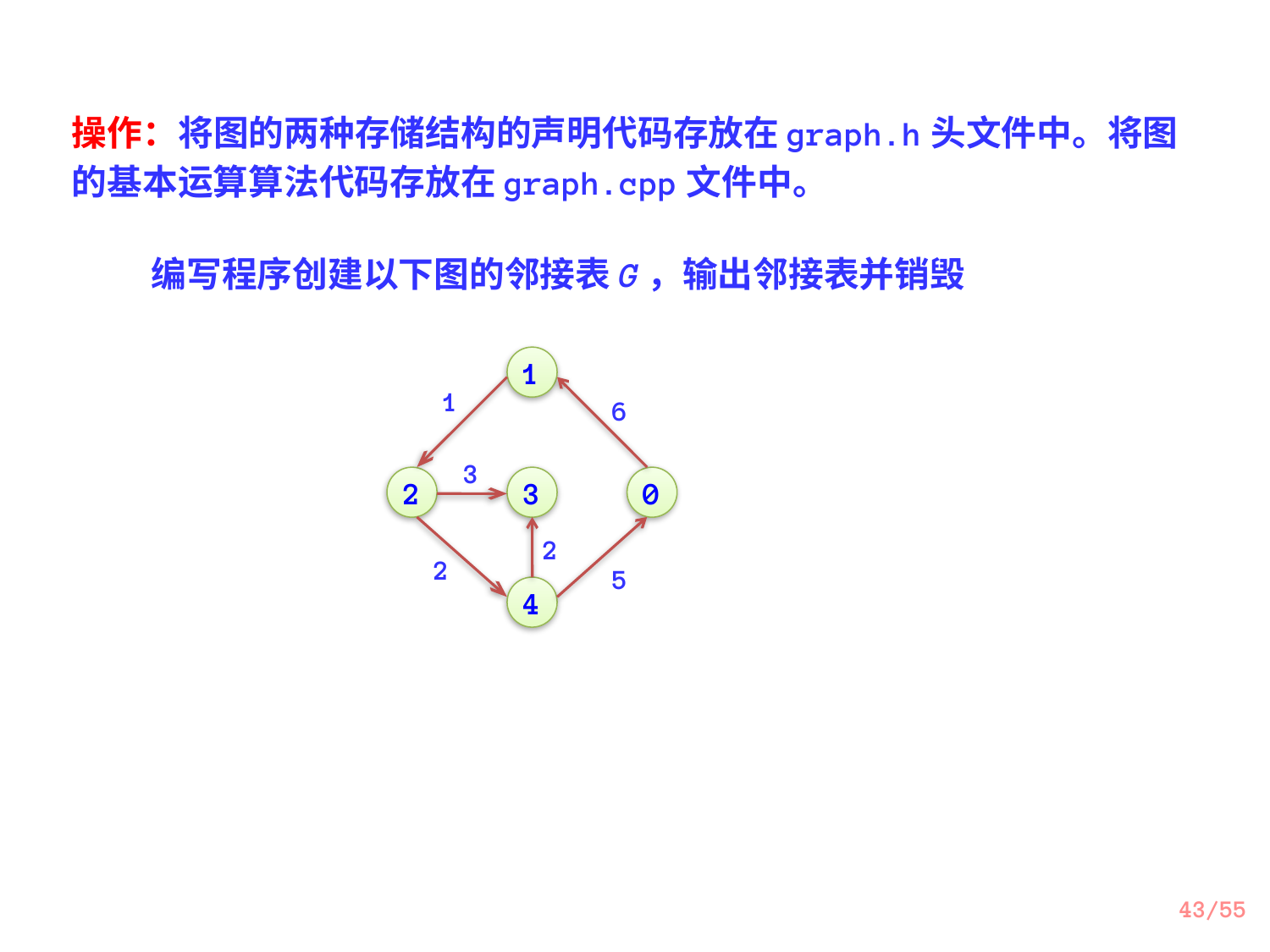

操作：将图的两种存储结构的声明代码存放在graph.h头文件中。将图的基本运算算法代码存放在graph.cpp文件中。
编写程序创建以下图的邻接表G，输出邻接表并销毁
1
1

6
3
2
3
0

2
2
5
4
43/55